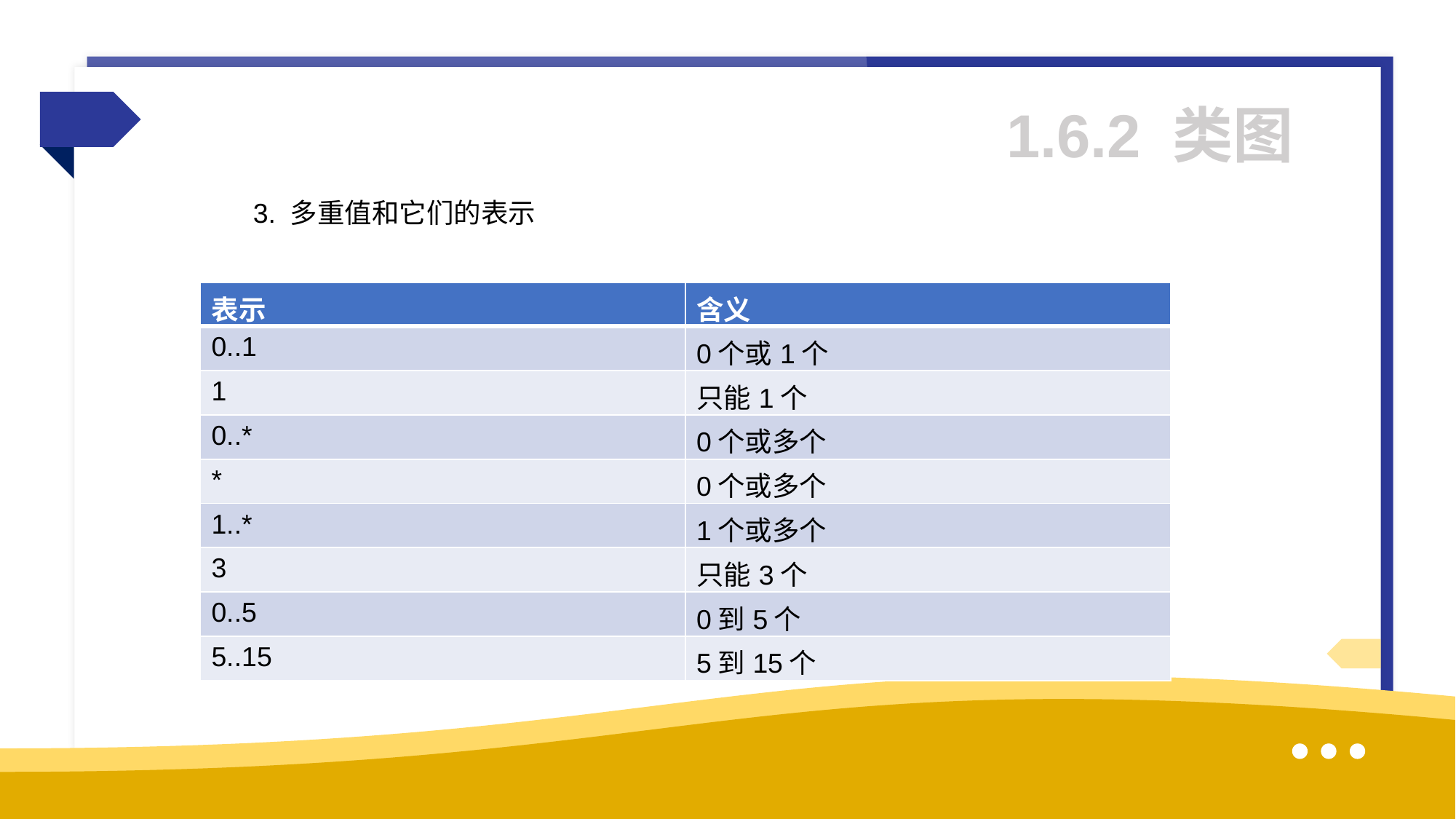

1.6.2 类图
3. 多重值和它们的表示
| 表示 | 含义 |
| --- | --- |
| 0..1 | 0个或1个 |
| 1 | 只能1个 |
| 0..\* | 0个或多个 |
| \* | 0个或多个 |
| 1..\* | 1个或多个 |
| 3 | 只能3个 |
| 0..5 | 0到5个 |
| 5..15 | 5到15个 |